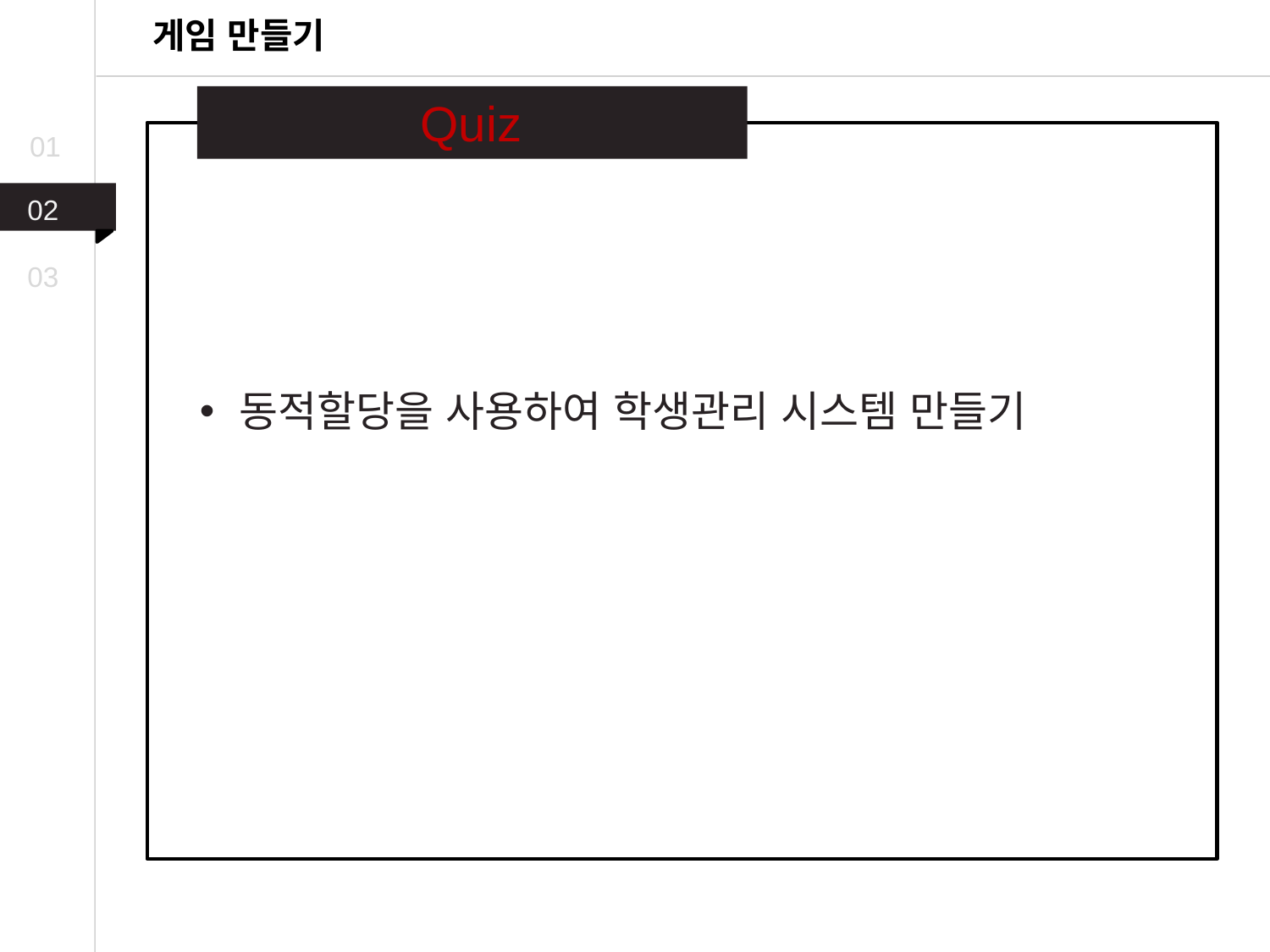

게임 만들기
Quiz

01

02

03
동적할당을 사용하여 학생관리 시스템 만들기